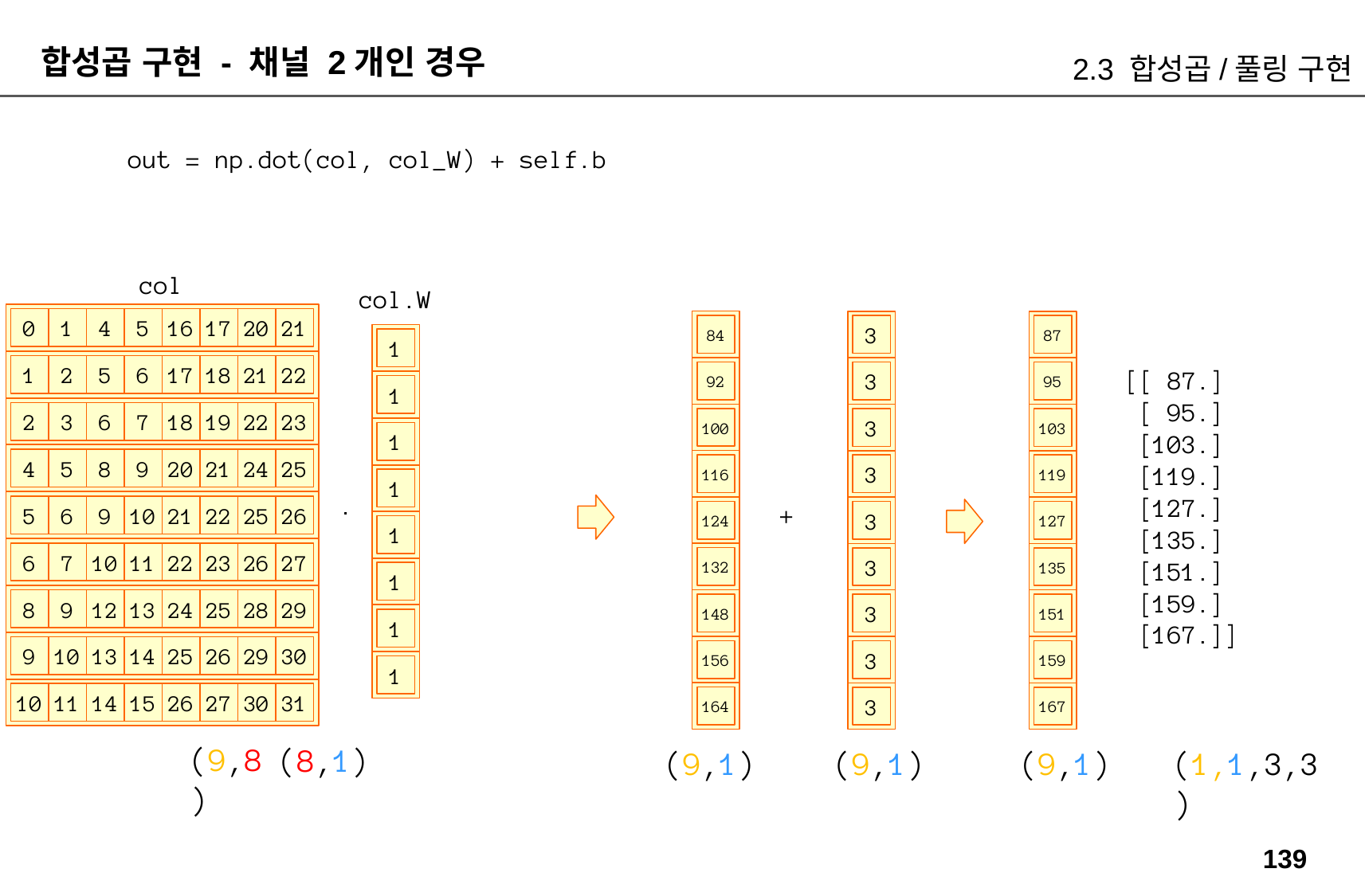

합성곱 구현 - 채널 2개인 경우
2.3 합성곱/풀링 구현
out = np.dot(col, col_W) + self.b
col
col.W

0
1
4
5
16
17
20
21

84
3
87

1

1

1

1

1
2
5
6
17
18
21
22

[[ 87.]
 [ 95.]
 [103.]
 [119.]
 [127.]
 [135.]
 [151.]
 [159.]
 [167.]]

92
3
95

2
3
6
7
18
19
22
23

100
3
103

4
5
8
9
20
21
24
25

116
3
119
.
+

5
6
9
10
21
22
25
26

124
3
127

1

1

1

1

6
7
10
11
22
23
26
27

132
3
135

8
9
12
13
24
25
28
29

148
3
151

9
10
13
14
25
26
29
30
156
3
159

10
11
14
15
26
27
30
31
164
3
167
(9,8)
(8,1)
(9,1)
(1,1,3,3)
(9,1)
(9,1)